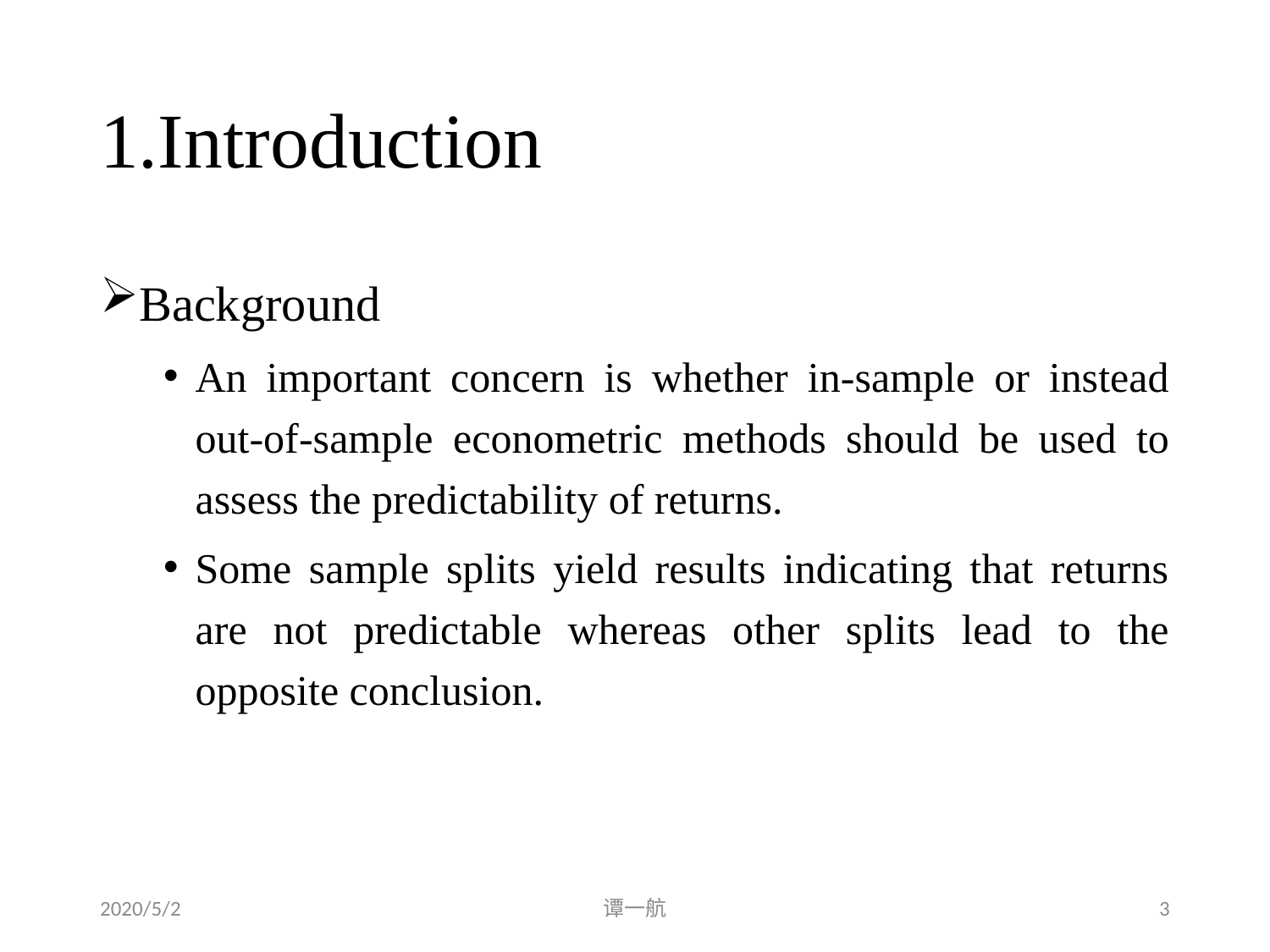

# 1.Introduction
Background
An important concern is whether in-sample or instead out-of-sample econometric methods should be used to assess the predictability of returns.
Some sample splits yield results indicating that returns are not predictable whereas other splits lead to the opposite conclusion.
2020/5/2
谭一航
3